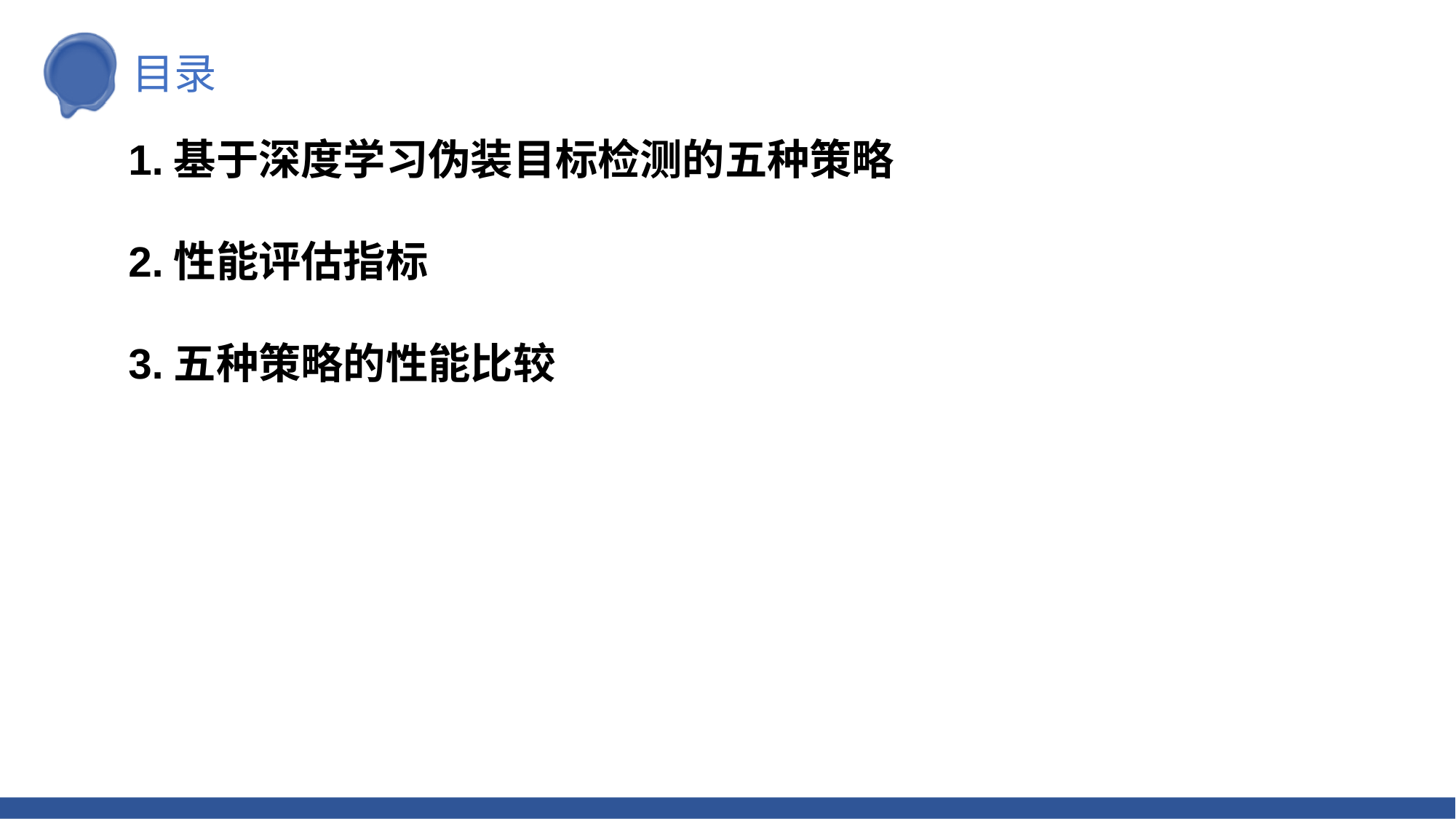

目录
1.基于深度学习伪装目标检测的五种策略

2.性能评估指标

3.五种策略的性能比较